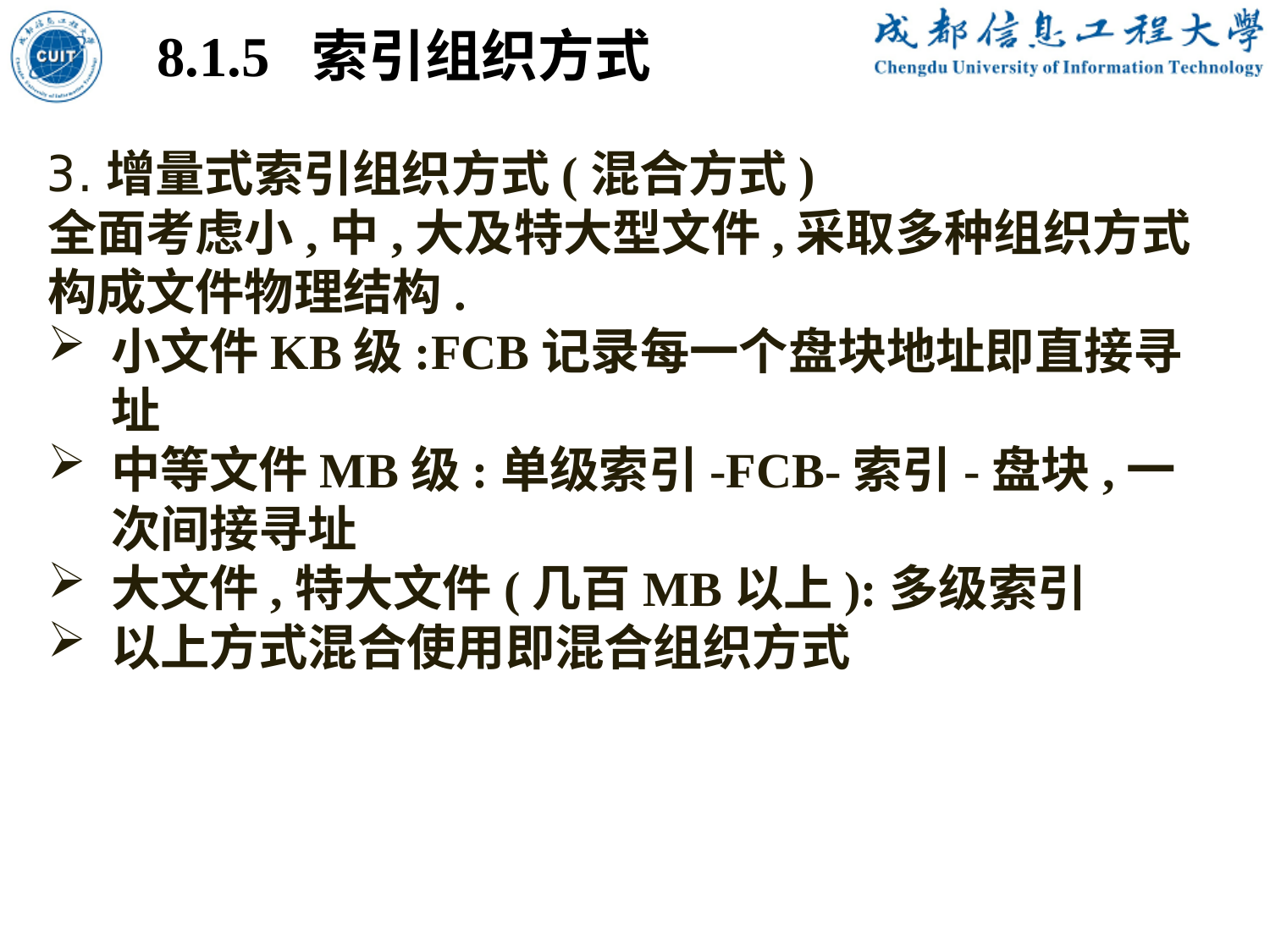

8.1.5  索引组织方式
3.增量式索引组织方式(混合方式)
全面考虑小,中,大及特大型文件,采取多种组织方式构成文件物理结构.
小文件KB级:FCB记录每一个盘块地址即直接寻址
中等文件MB级:单级索引-FCB-索引-盘块,一次间接寻址
大文件,特大文件(几百MB以上):多级索引
以上方式混合使用即混合组织方式